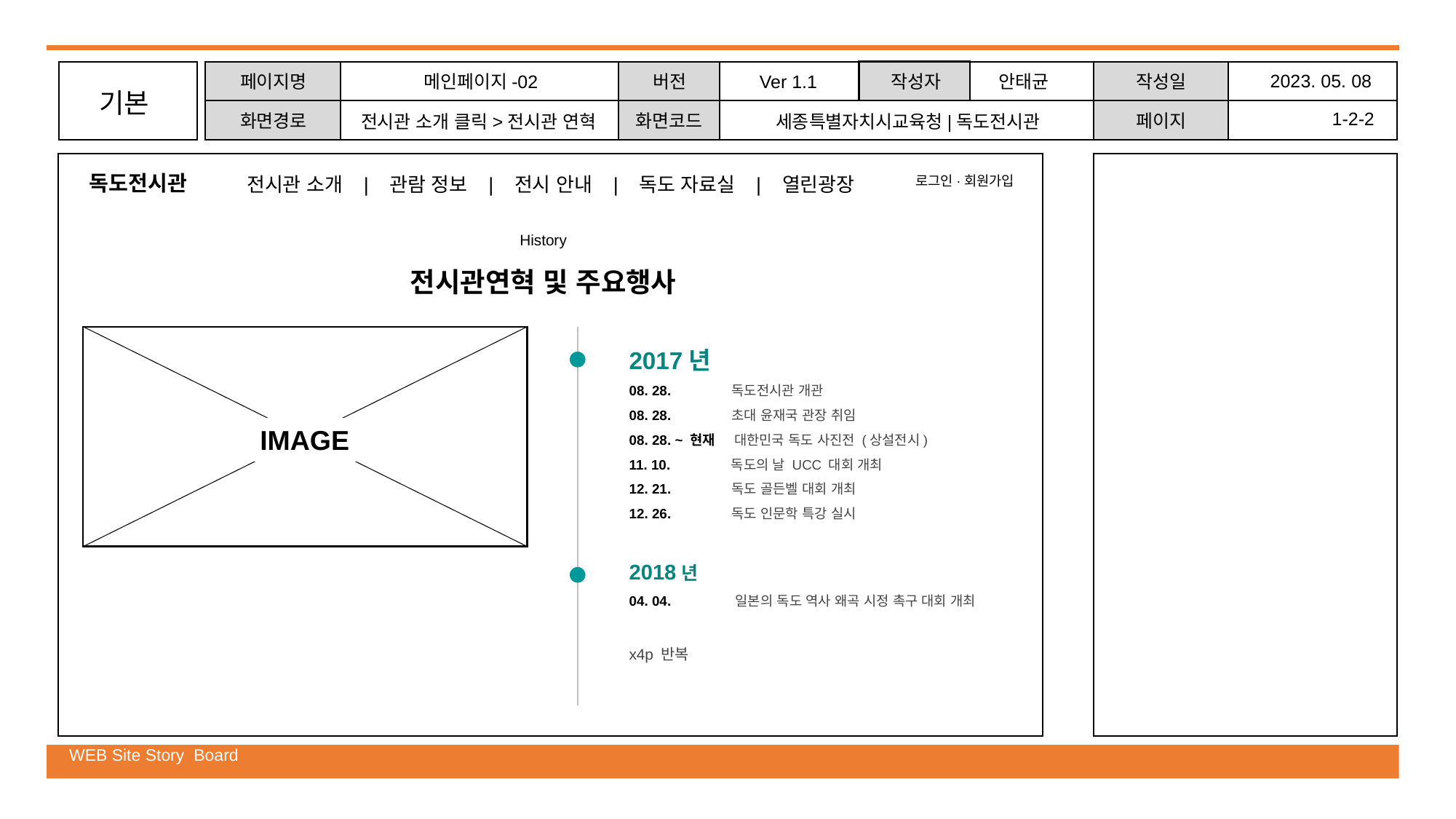

2023. 05. 08
페이지명
메인페이지-02
버전
Ver 1.1
작성자
안태균
작성일
기본
1-2-2
화면경로
화면코드
페이지
세종특별자치시교육청|독도전시관
전시관 소개 클릭>전시관 연혁

독도전시관
전시관 소개   |   관람 정보   |   전시 안내   |   독도 자료실   |   열린광장
로그인·회원가입
History
전시관연혁 및 주요행사
2017년
08. 28.               독도전시관 개관
08. 28.               초대 윤재국 관장 취임
08. 28. ~ 현재     대한민국 독도 사진전 (상설전시)
11. 10.               독도의 날 UCC 대회 개최
12. 21.               독도 골든벨 대회 개최
12. 26.               독도 인문학 특강 실시

2018년
04. 04.                일본의 독도 역사 왜곡 시정 촉구 대회 개최

x4p 반복

IMAGE
WEB Site Story  Board